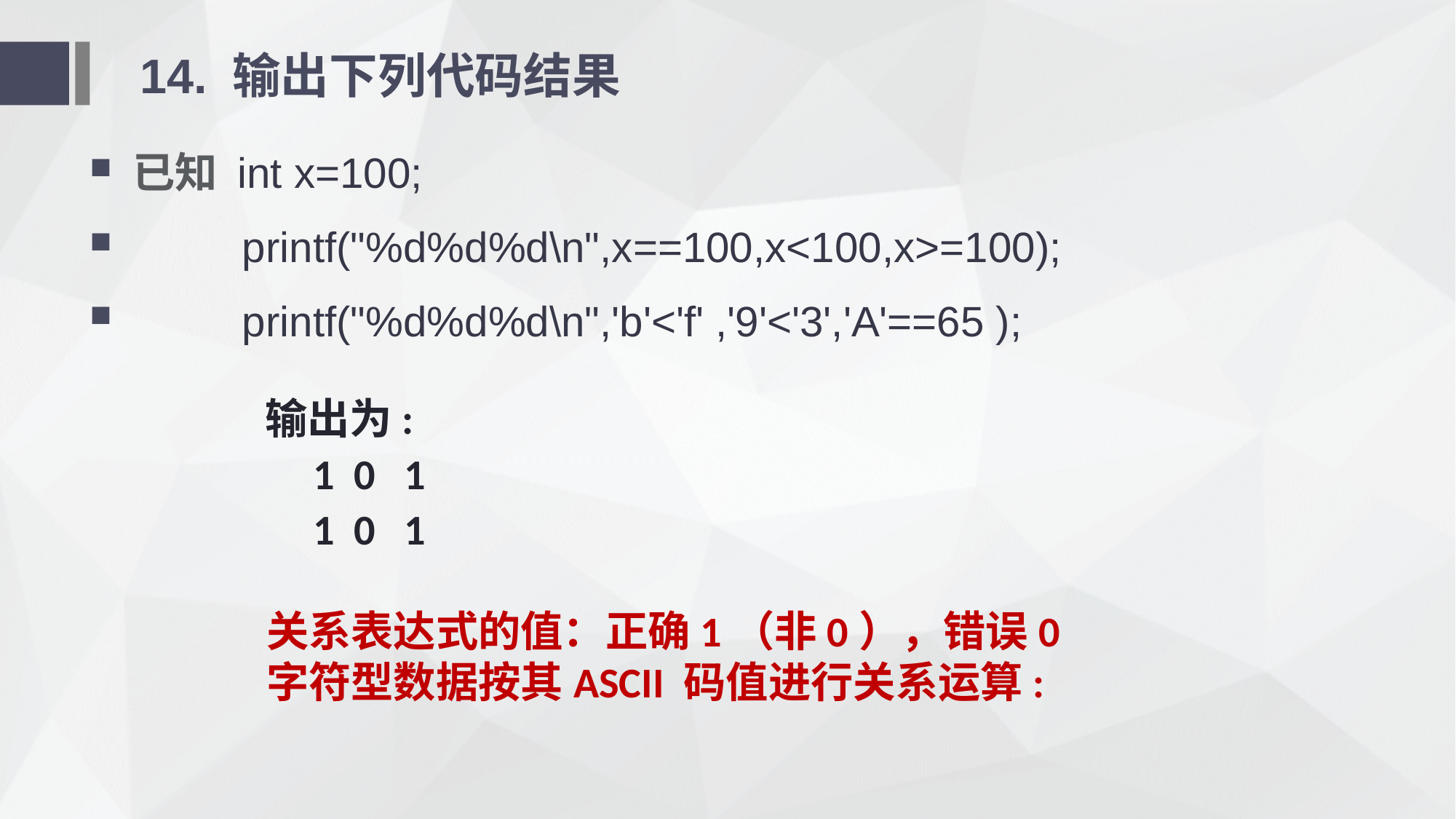

# 14. 输出下列代码结果
已知 int x=100;
	printf("%d%d%d\n",x==100,x<100,x>=100);
	printf("%d%d%d\n",'b'<'f' ,'9'<'3','A'==65 );

输出为:
     1  0   1
     1  0   1
关系表达式的值：正确1（非0），错误0
字符型数据按其ASCII 码值进行关系运算: